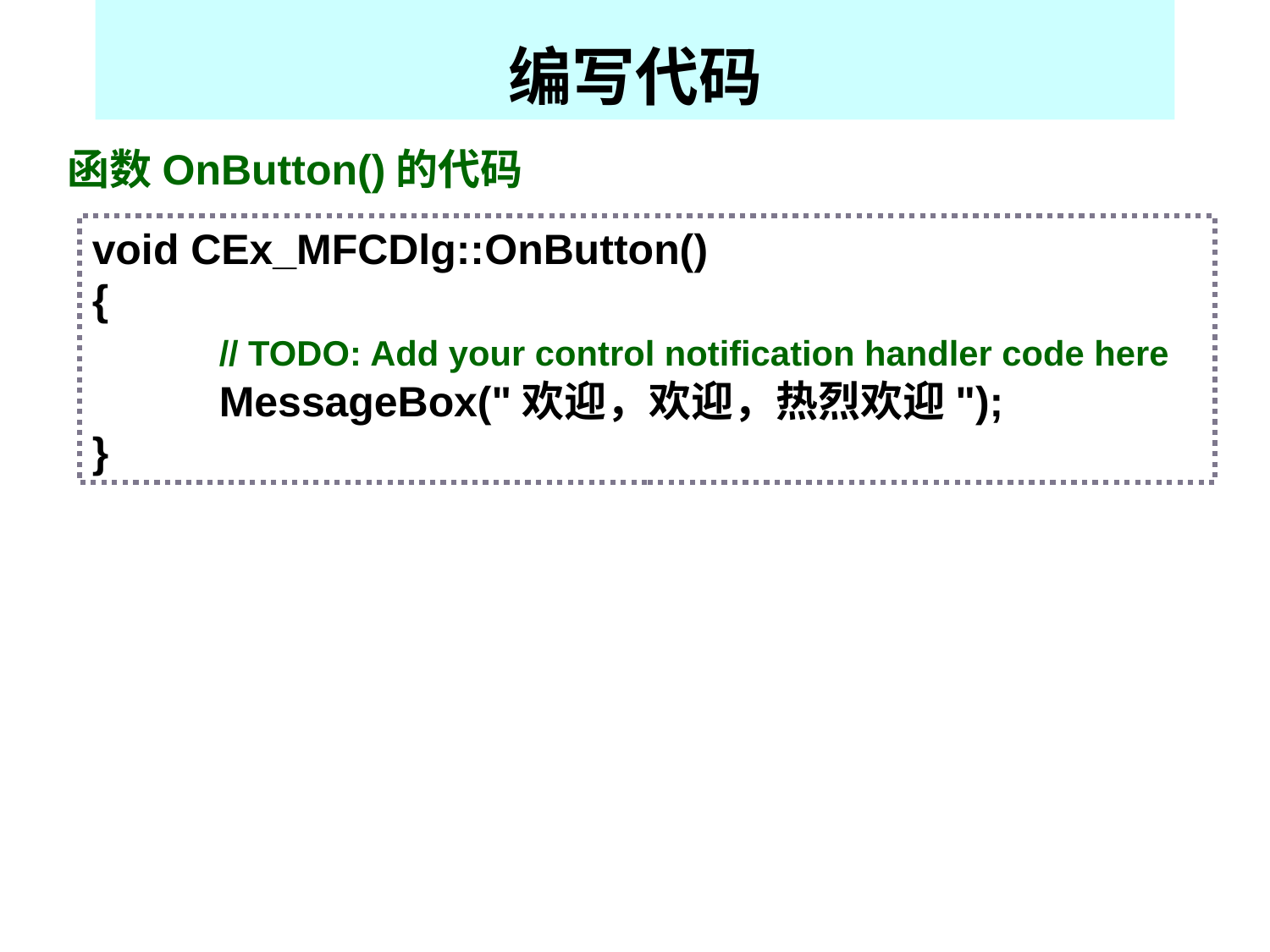

编写代码
函数OnButton()的代码

void CEx_MFCDlg::OnButton()
{
	// TODO: Add your control notification handler code here
	MessageBox("欢迎，欢迎，热烈欢迎");
}